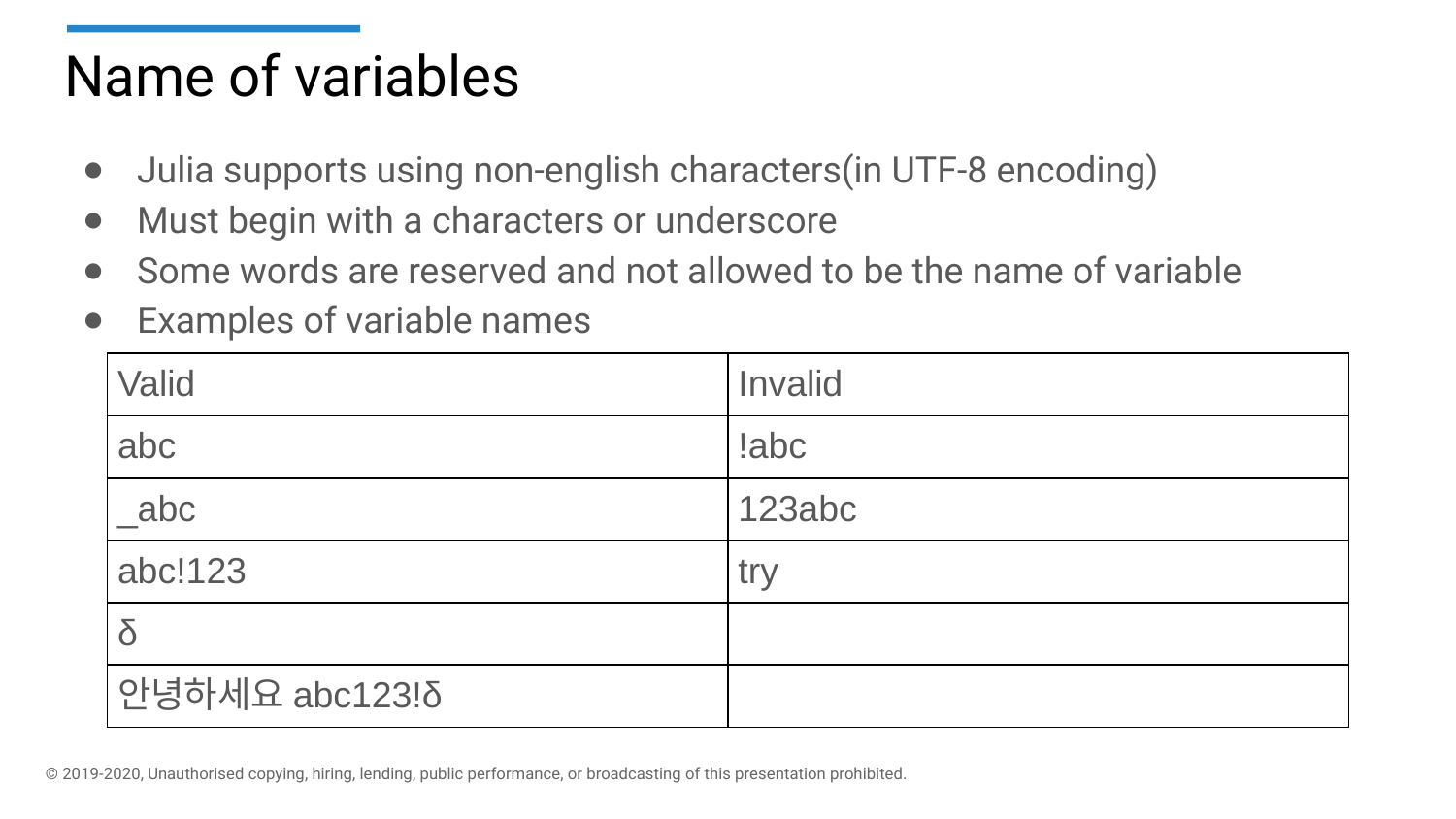

# Name of variables
Julia supports using non-english characters(in UTF-8 encoding)
Must begin with a characters or underscore
Some words are reserved and not allowed to be the name of variable
Examples of variable names

| Valid | Invalid |
| --- | --- |
| abc | !abc |
| \_abc | 123abc |
| abc!123 | try |
| δ |  |
| 안녕하세요abc123!δ |  |